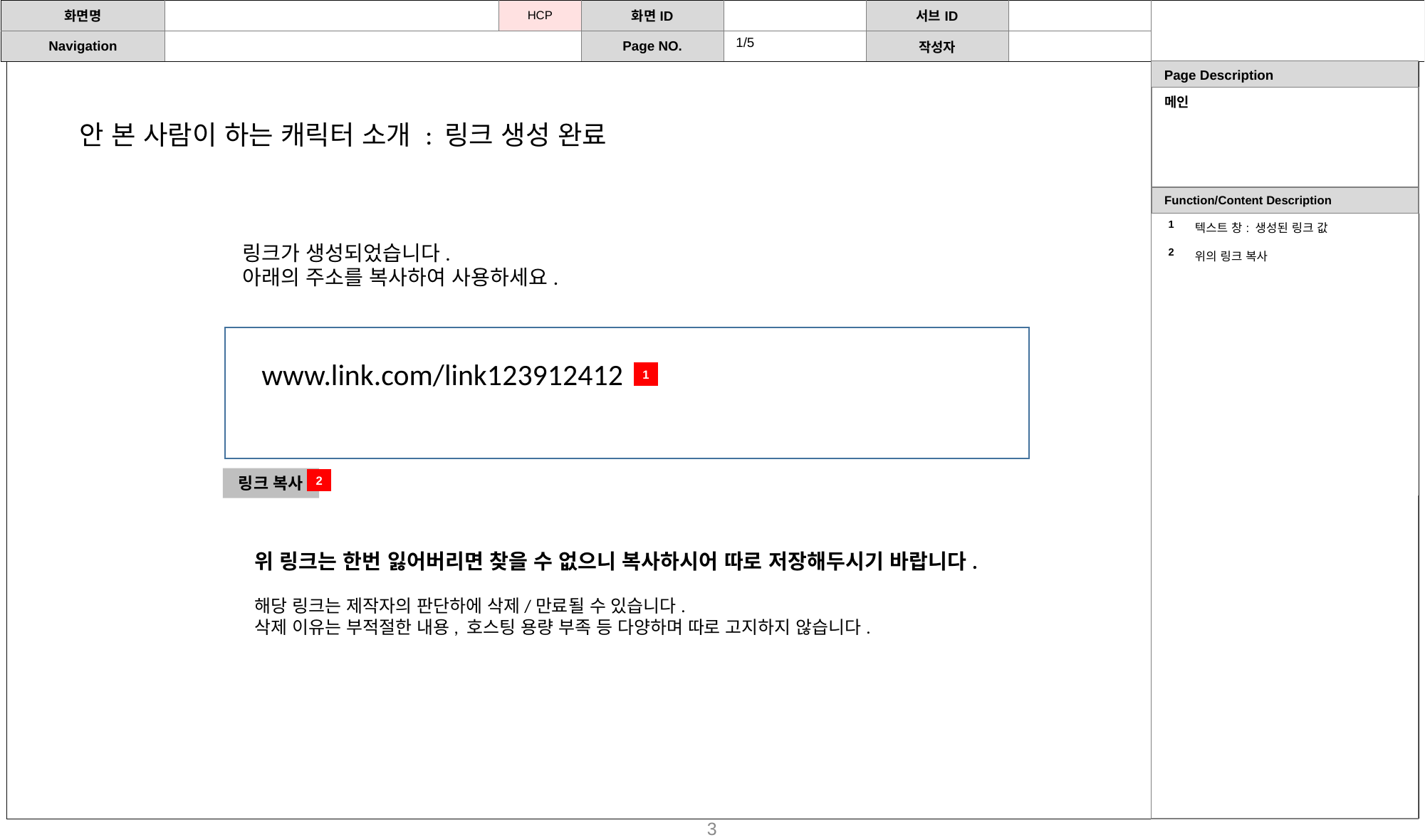

1/5

메인
안 본 사람이 하는 캐릭터 소개 : 링크 생성 완료
Function/Content Description
| 1 | 텍스트 창: 생성된 링크 값 |
| --- | --- |
| 2 | 위의 링크 복사 |
|  |  |
|  |  |
|  |  |
|  |  |
|  |  |
|  |  |
|  |  |
|  |  |
|  |  |
링크가 생성되었습니다.
아래의 주소를 복사하여 사용하세요.

www.link.com/link123912412
1
링크 복사
2
위 링크는 한번 잃어버리면 찾을 수 없으니 복사하시어 따로 저장해두시기 바랍니다.

해당 링크는 제작자의 판단하에 삭제/만료될 수 있습니다.
삭제 이유는 부적절한 내용, 호스팅 용량 부족 등 다양하며 따로 고지하지 않습니다.